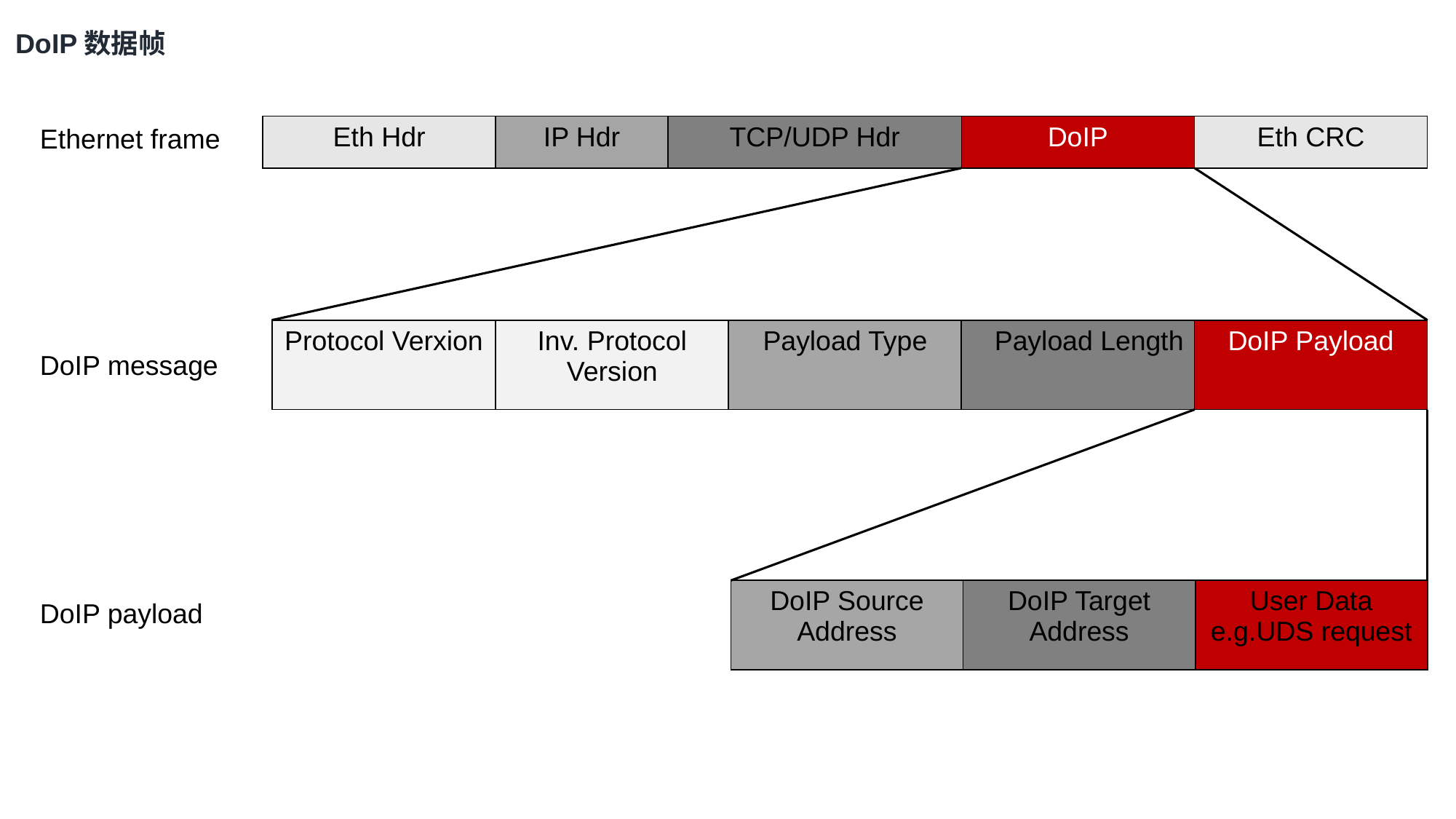

DoIP数据帧
Ethernet frame
| Eth Hdr | IP Hdr | TCP/UDP Hdr | DoIP | Eth CRC |
| --- | --- | --- | --- | --- |
| Protocol Verxion | Inv. Protocol Version | Payload Type | Payload Length | DoIP Payload |
| --- | --- | --- | --- | --- |
DoIP message
| DoIP Source Address | DoIP Target Address | User Data e.g.UDS request |
| --- | --- | --- |
DoIP payload